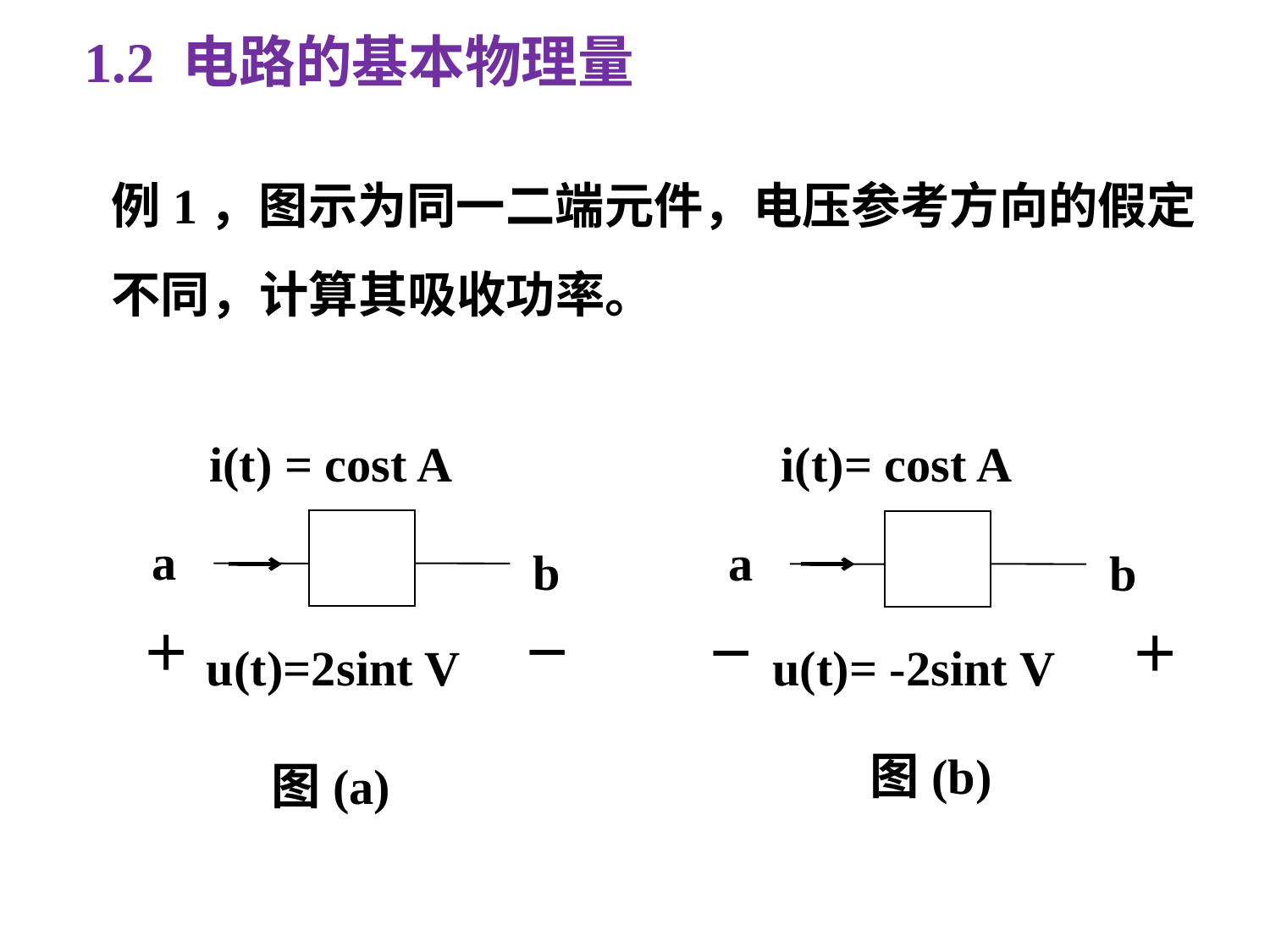

1.2 电路的基本物理量
例1，图示为同一二端元件，电压参考方向的假定不同，计算其吸收功率。
i(t) = cost A

a
b

＋
－
u(t)=2sint V
图(a)
i(t)= cost A

a
b

－
＋
u(t)= -2sint V
图(b)